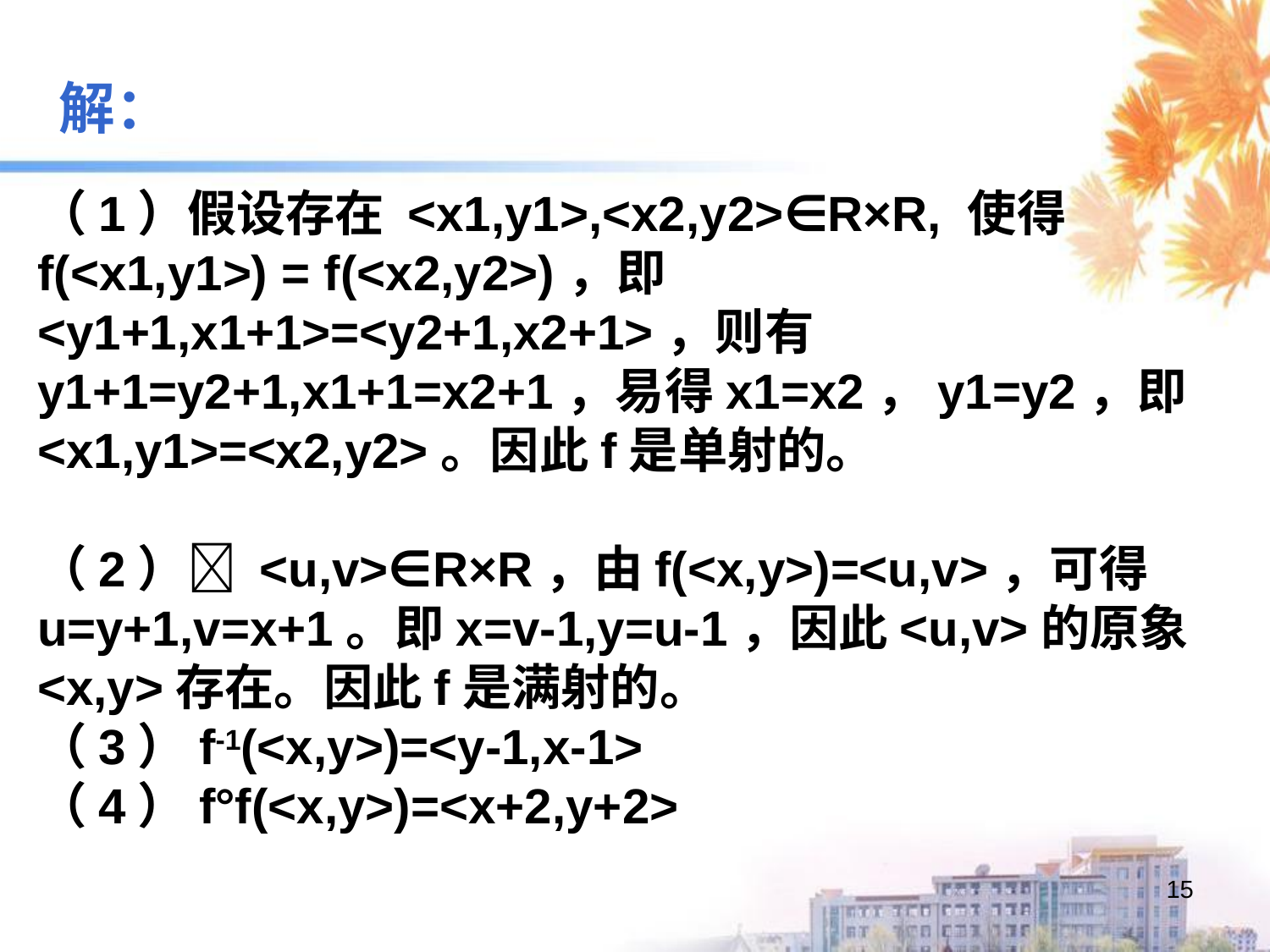

解：
（1）假设存在 <x1,y1>,<x2,y2>∈R×R, 使得 f(<x1,y1>) = f(<x2,y2>)，即
<y1+1,x1+1>=<y2+1,x2+1>，则有y1+1=y2+1,x1+1=x2+1，易得x1=x2，y1=y2，即
<x1,y1>=<x2,y2>。因此f是单射的。
（2）∀ <u,v>∈R×R，由f(<x,y>)=<u,v>，可得u=y+1,v=x+1。即x=v-1,y=u-1，因此<u,v>的原象<x,y>存在。因此f是满射的。
（3）f-1(<x,y>)=<y-1,x-1>
（4）f°f(<x,y>)=<x+2,y+2>

15